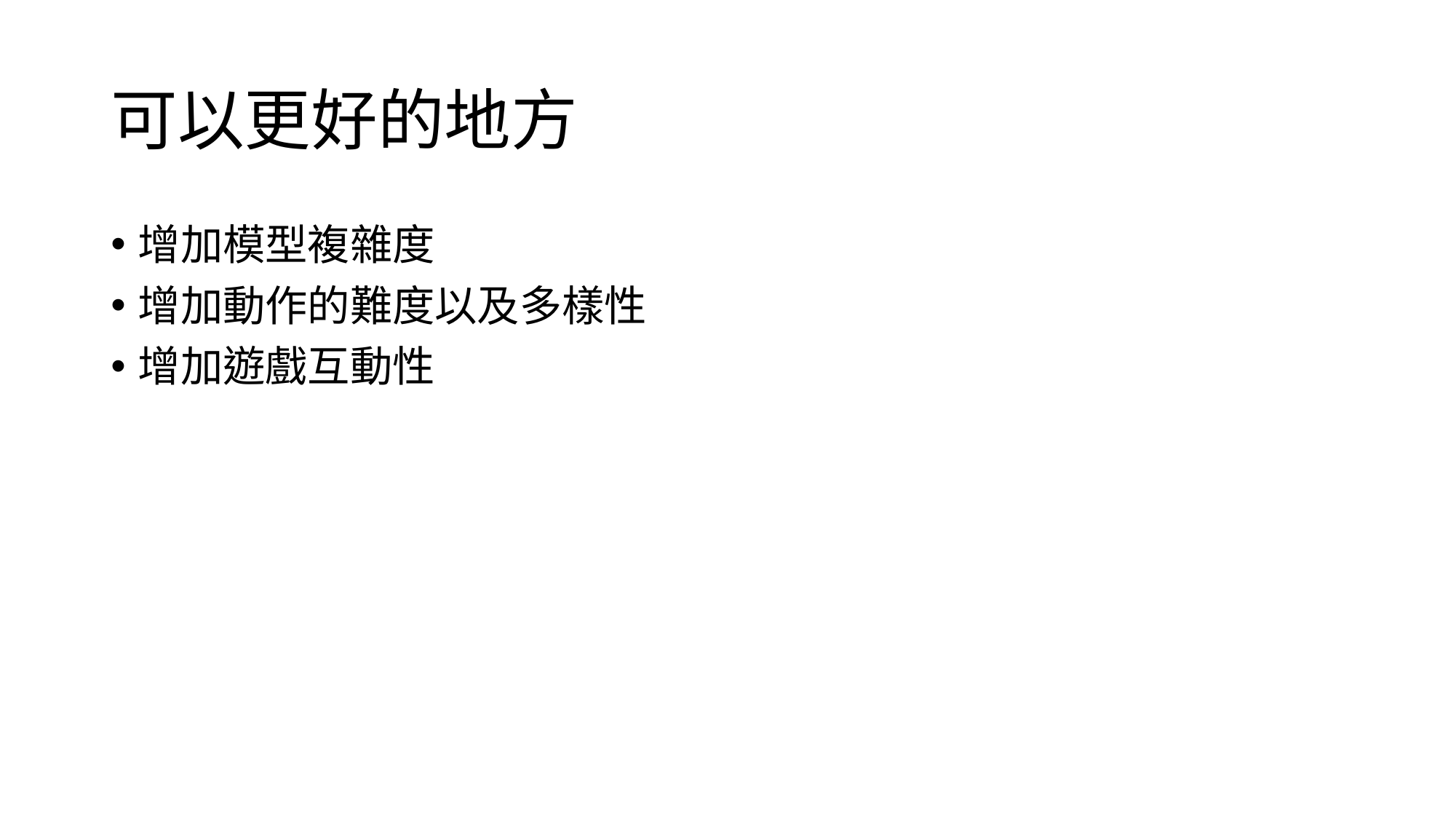

# 可以更好的地方
增加模型複雜度
增加動作的難度以及多樣性
增加遊戲互動性